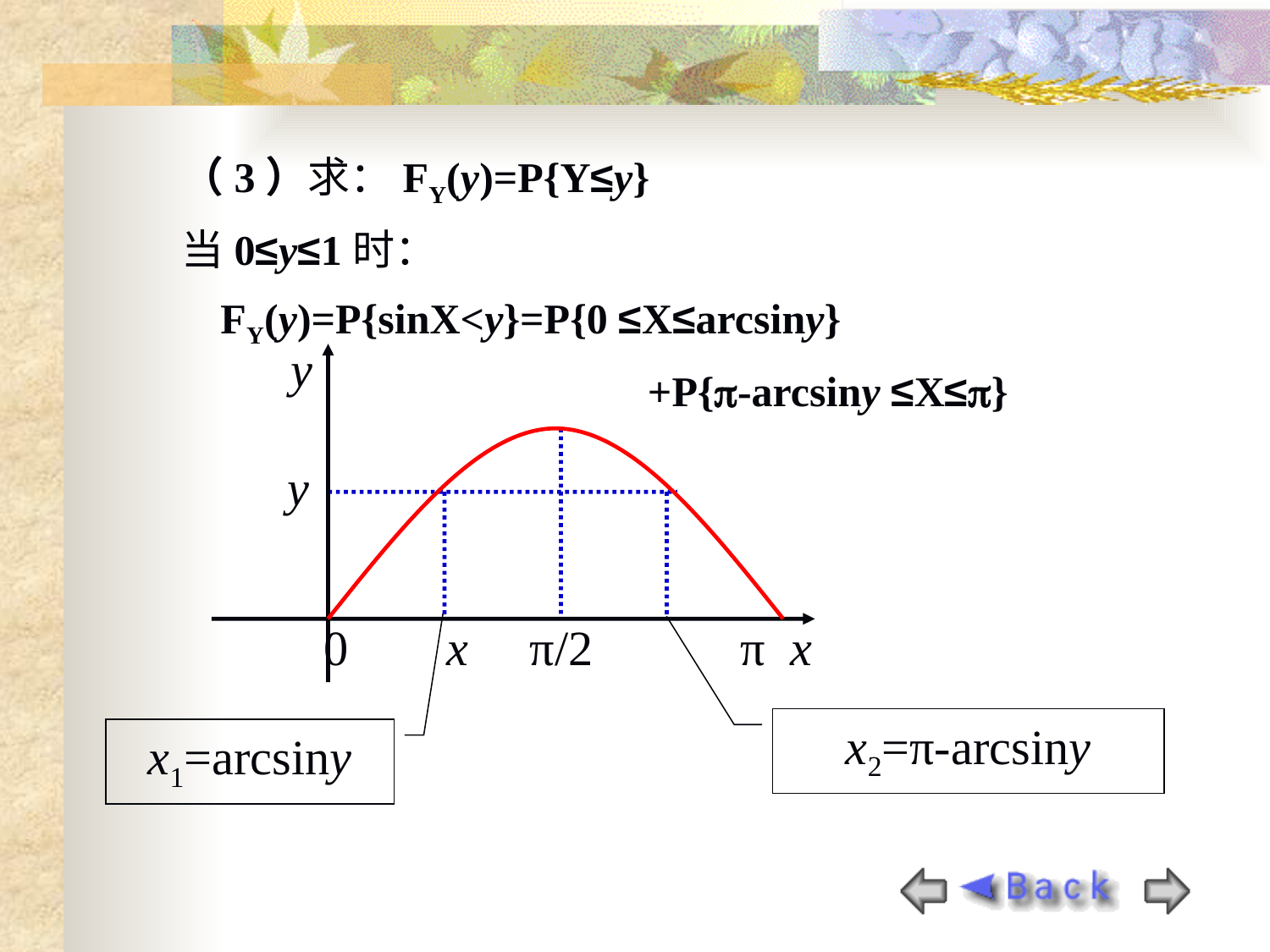

（3）求：FY(y)=P{Y≤y}
当0≤y≤1时：
   FY(y)=P{sinX<y}=P{0 ≤X≤arcsiny}
                                            +P{π-arcsiny ≤X≤π}
y

y
0        x     π/2            π  x

x2=π-arcsiny
x1=arcsiny